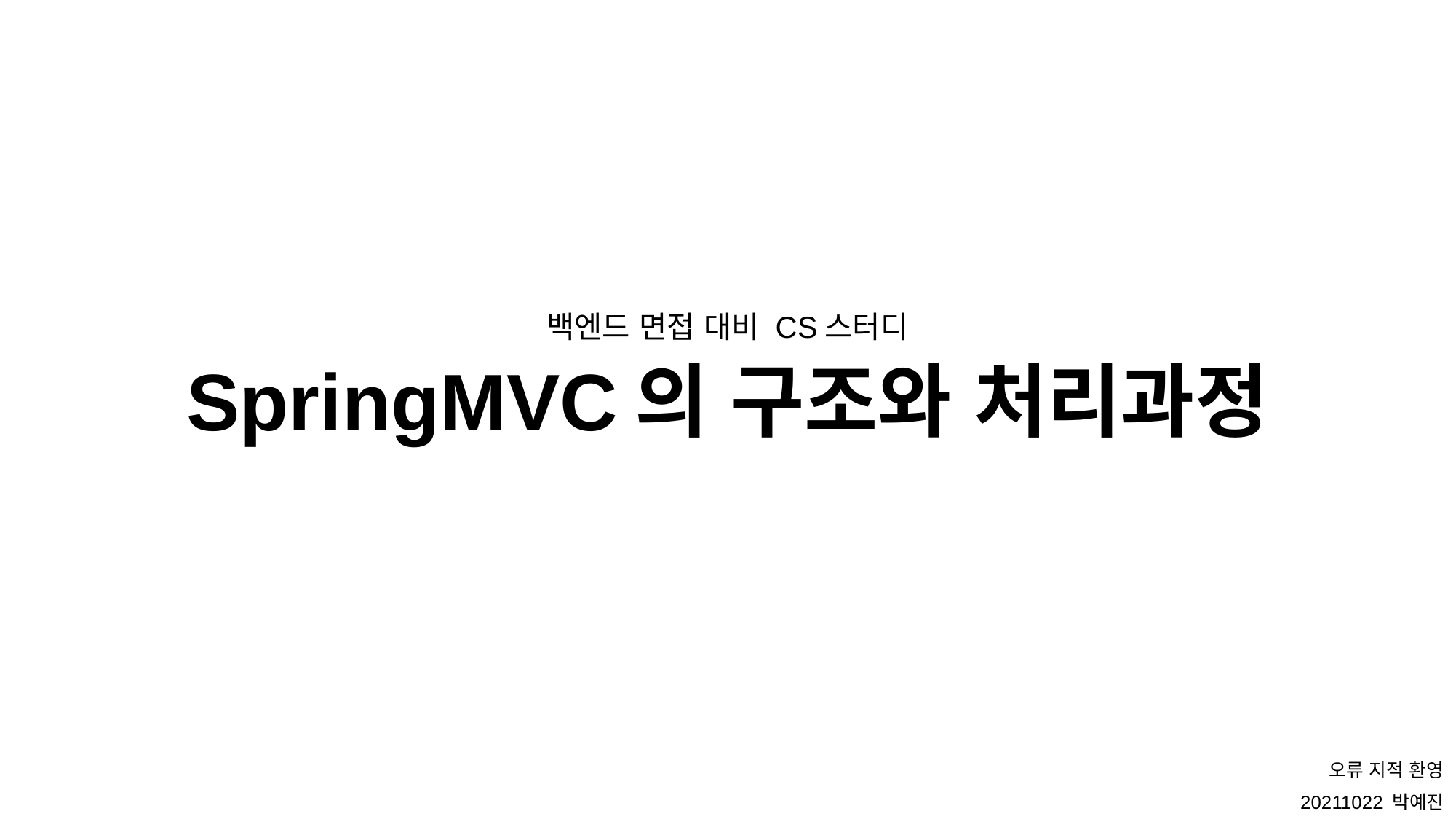

SpringMVC의 구조와 처리과정
백엔드 면접 대비 CS스터디
오류 지적 환영
20211022 박예진